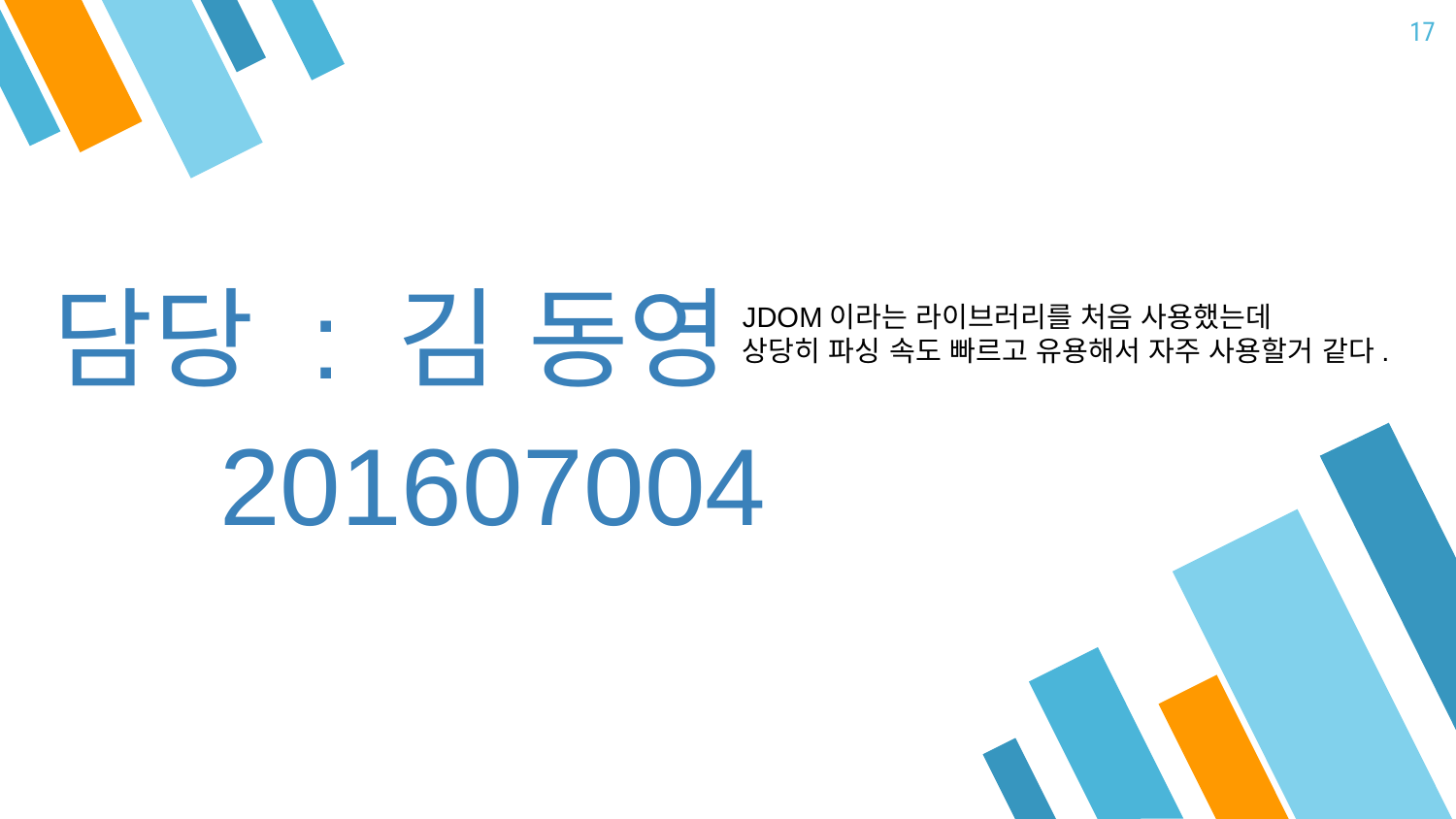

17
담당 : 김 동영
JDOM이라는 라이브러리를 처음 사용했는데
상당히 파싱 속도 빠르고 유용해서 자주 사용할거 같다.
201607004